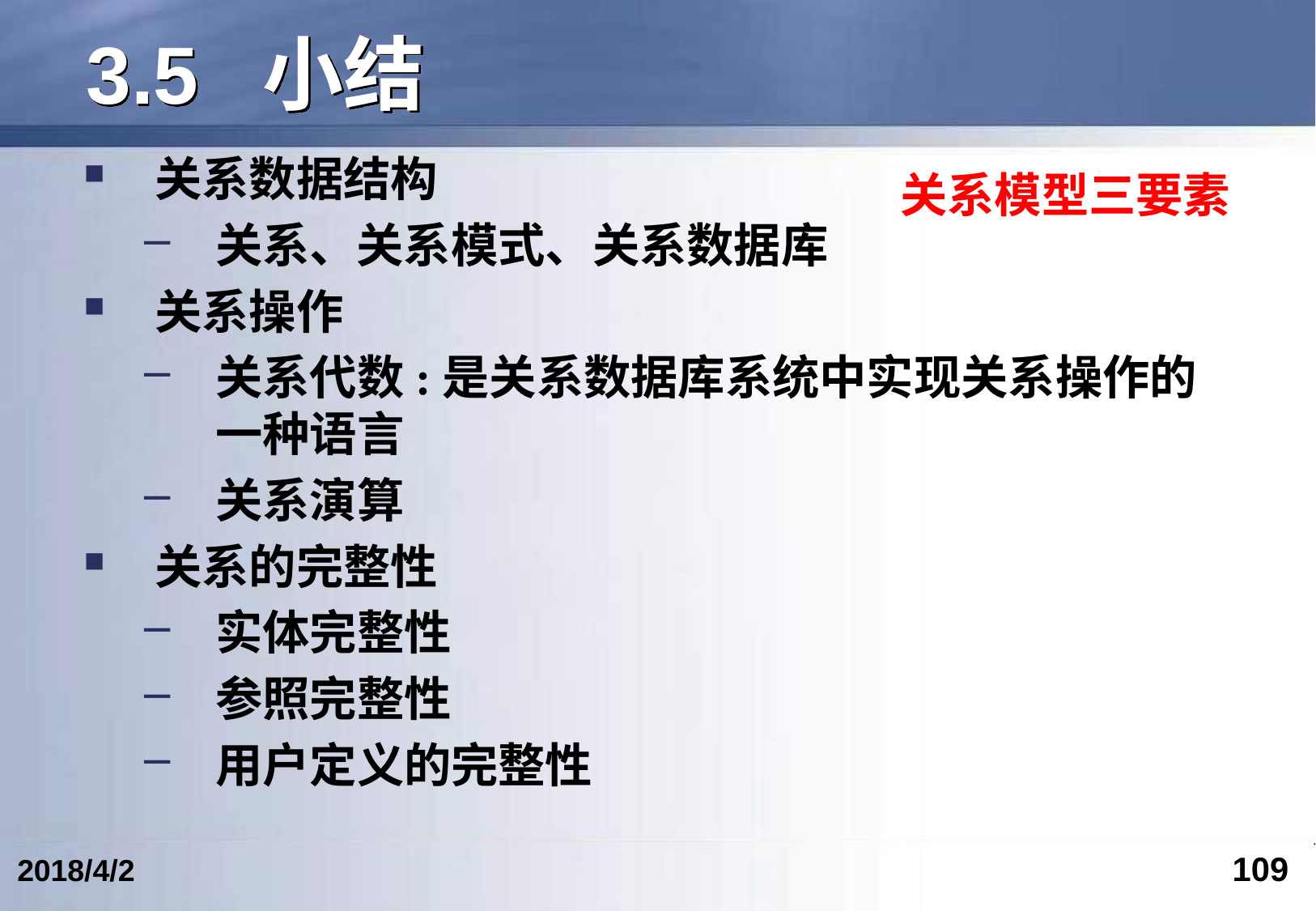

# 3.5  小结
关系数据结构
关系、关系模式、关系数据库
关系操作
关系代数:是关系数据库系统中实现关系操作的一种语言
关系演算
关系的完整性
实体完整性
参照完整性
用户定义的完整性
关系模型三要素
109
2018/4/2